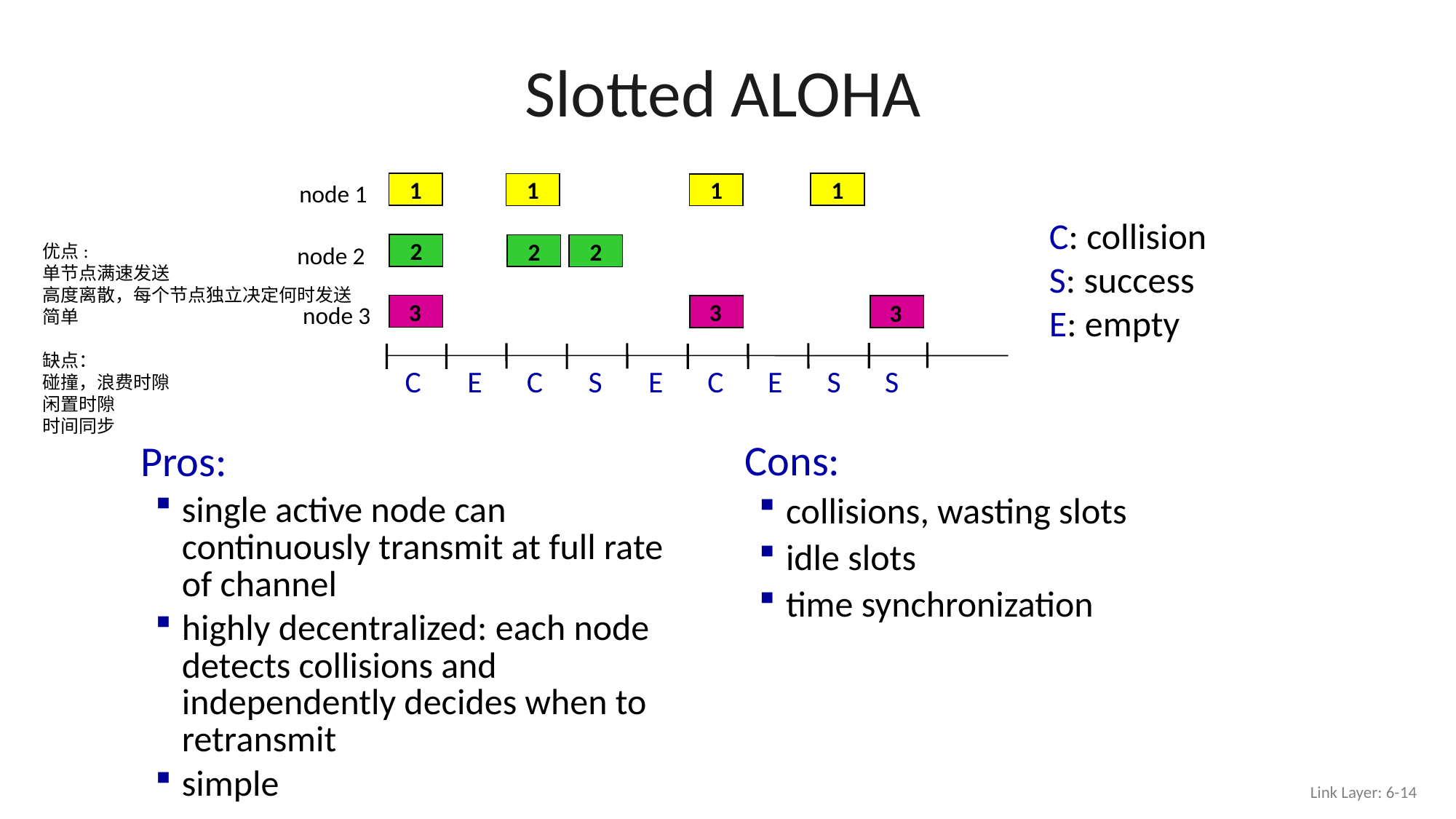

# Slotted ALOHA
1

1

1

1

node 1
C: collision
S: success
E: empty
2

2

2

node 2
优点:
单节点满速发送
高度离散，每个节点独立决定何时发送
简单

缺点：
碰撞，浪费时隙
闲置时隙
时间同步
3

3

3

node 3

E
E
E
C
C
S
C
S
S

Cons:
collisions, wasting slots
idle slots
time synchronization
Pros:
single active node can continuously transmit at full rate of channel
highly decentralized: each node detects collisions and independently decides when to retransmit
simple

Link Layer: 6-14